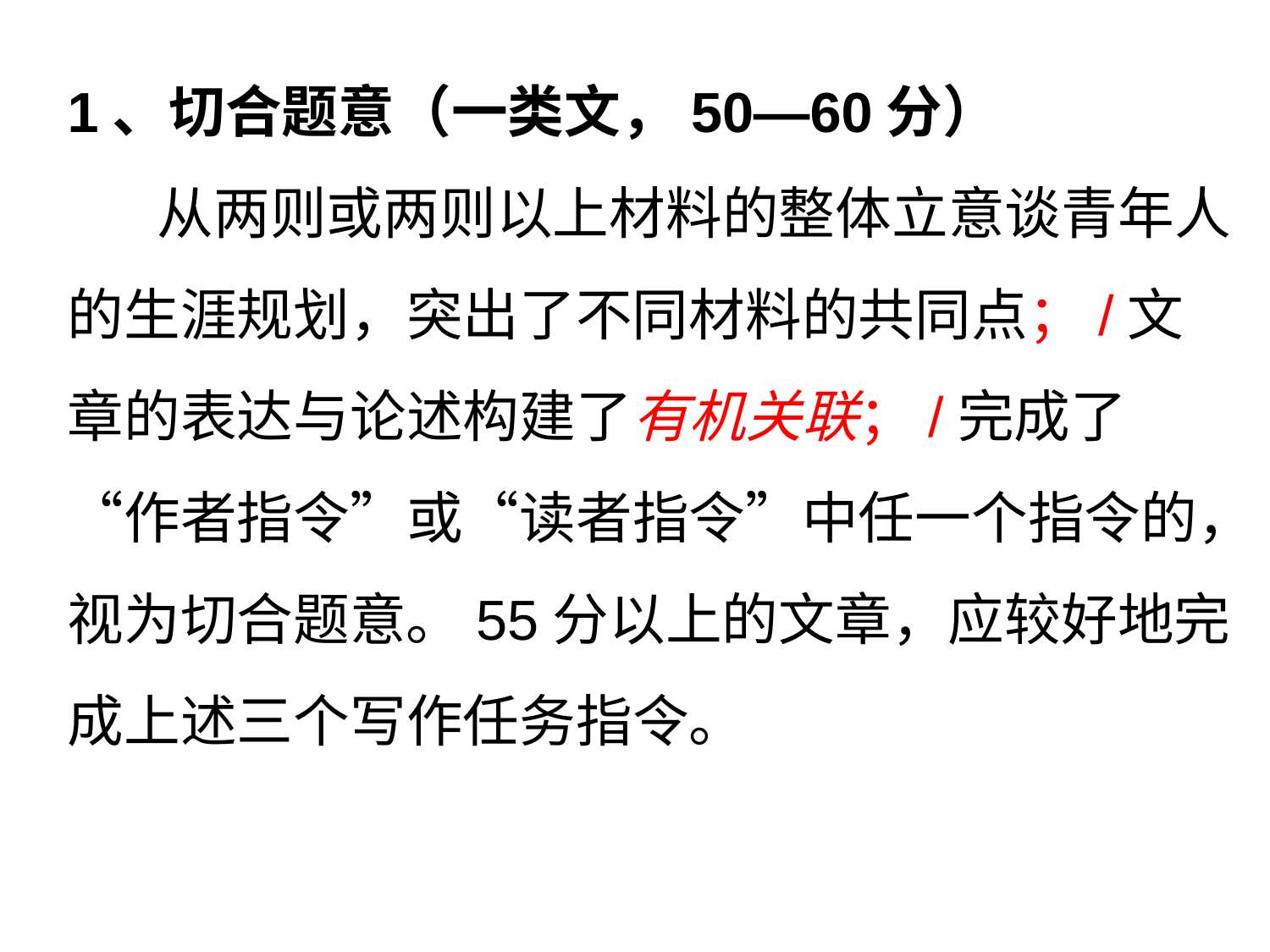

1、切合题意（一类文，50—60分）
      从两则或两则以上材料的整体立意谈青年人的生涯规划，突出了不同材料的共同点；/文章的表达与论述构建了有机关联；/完成了“作者指令”或“读者指令”中任一个指令的，视为切合题意。55分以上的文章，应较好地完成上述三个写作任务指令。